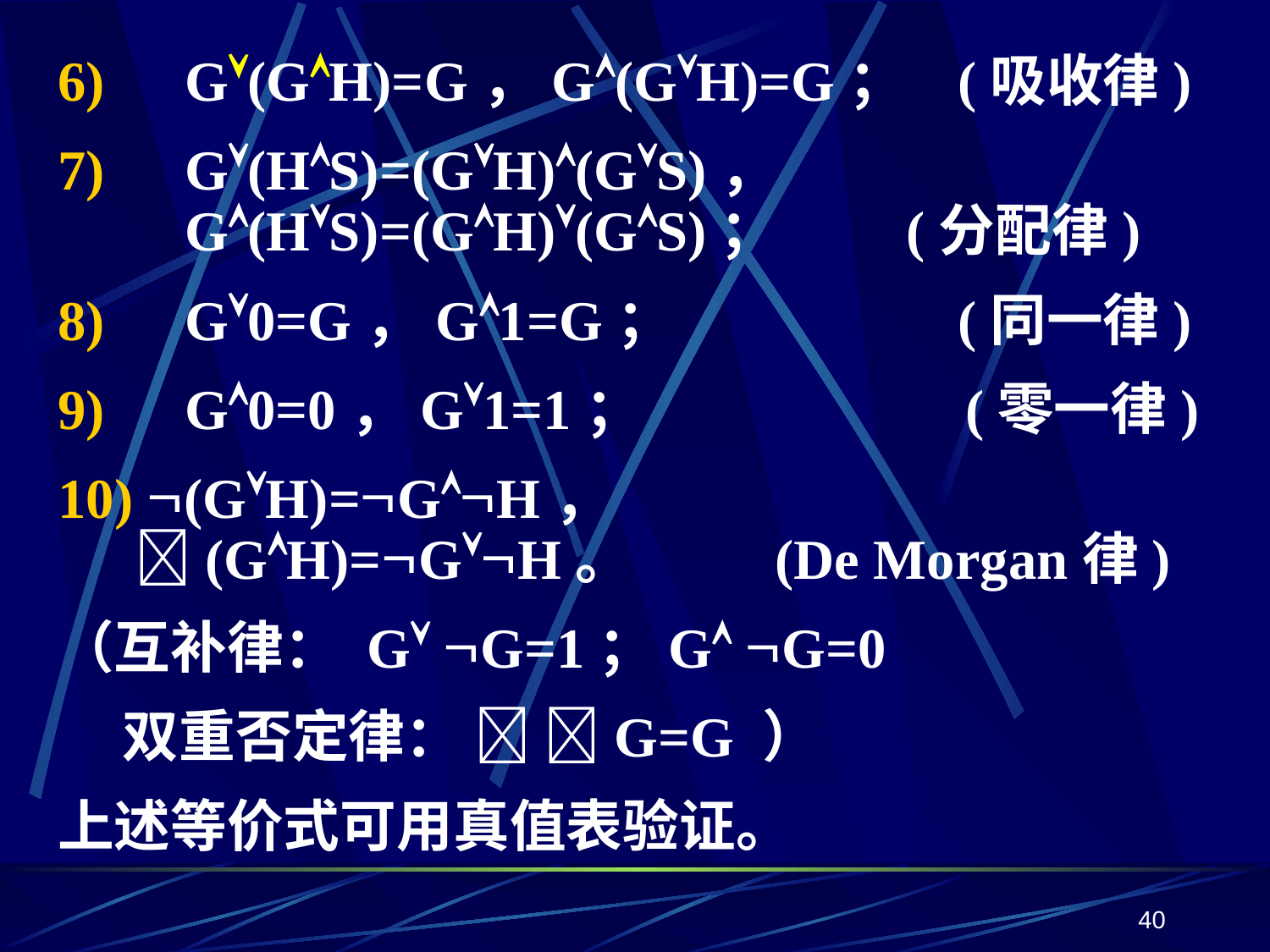

6) 	G∨(G∧H)=G，G∧(G∨H)=G；   (吸收律)
7) 	G∨(H∧S)=(G∨H)∧(G∨S)，
    	G∧(H∨S)=(G∧H)∨(G∧S)；         (分配律)
8) 	G∨0=G，G∧1=G；                     (同一律)
9) 	G∧0=0，G∨1=1；                        (零一律)
10) ¬(G∨H)=¬G∧¬H，
      ¬(G∧H)=¬G∨¬H。          (De Morgan律)
（互补律： G∨ ¬G=1；G∧ ¬G=0
    双重否定律： ¬ ¬G=G ）
上述等价式可用真值表验证。

40